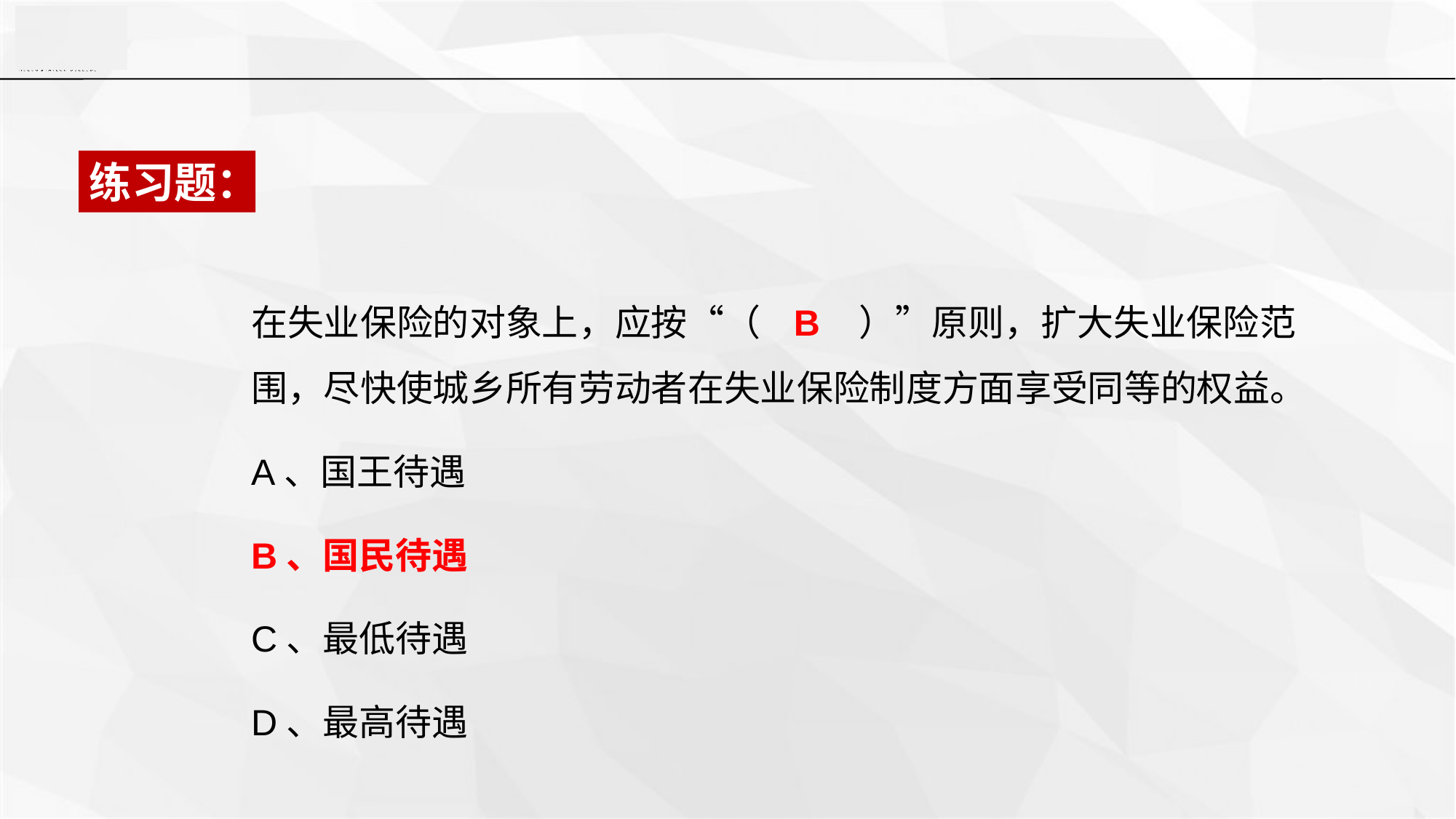

练习题：
在失业保险的对象上，应按“（   B   ）”原则，扩大失业保险范围，尽快使城乡所有劳动者在失业保险制度方面享受同等的权益。
A、国王待遇
B、国民待遇
C、最低待遇
D、最高待遇